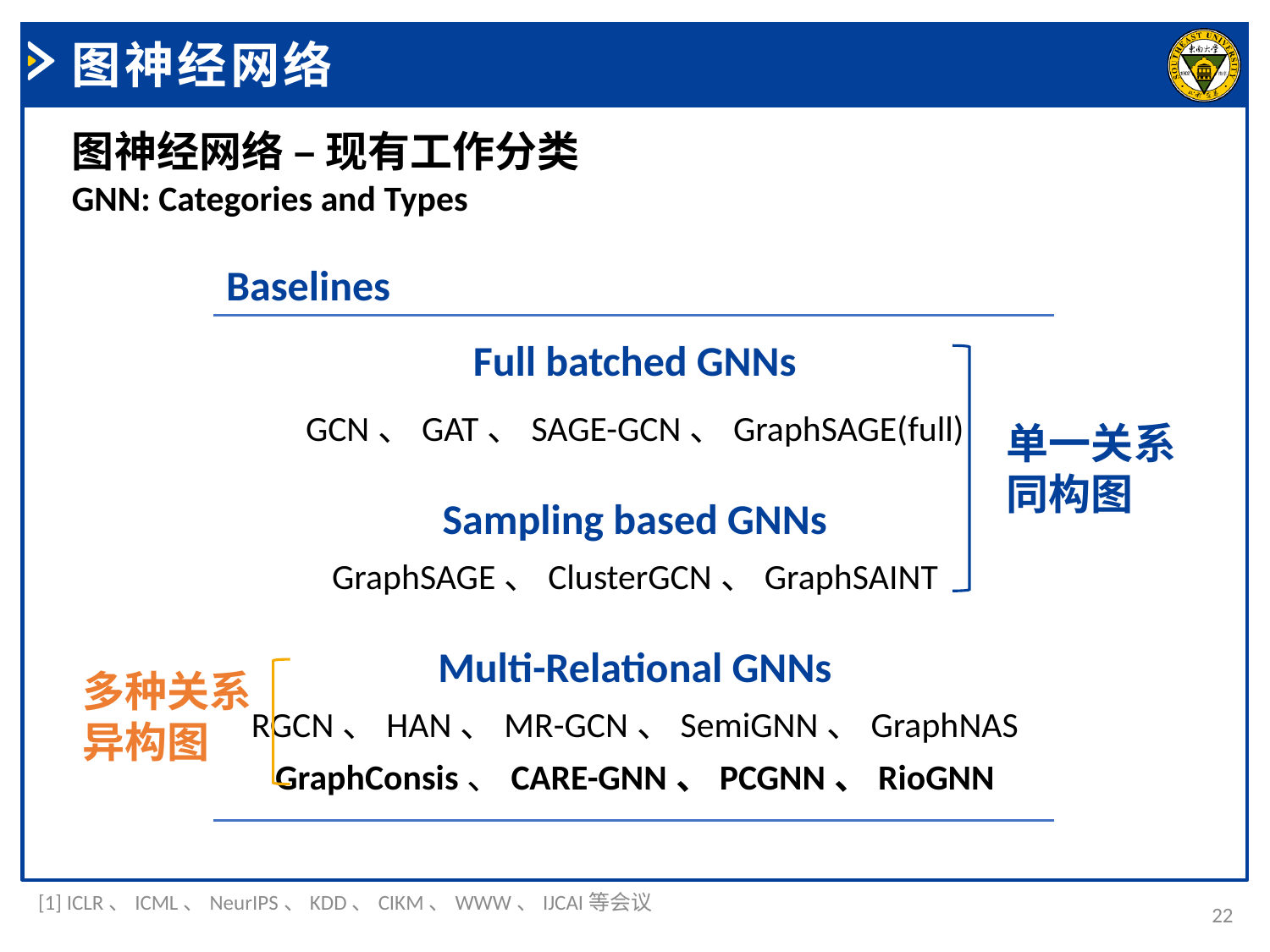

图神经网络
图神经网络 – 现有工作分类
GNN: Categories and Types
Baselines
Full batched GNNs
GCN、GAT、SAGE-GCN、GraphSAGE(full)
Sampling based GNNs
GraphSAGE、ClusterGCN、GraphSAINT
Multi-Relational GNNs
RGCN、HAN、MR-GCN、SemiGNN、GraphNAS
GraphConsis、CARE-GNN、PCGNN、RioGNN

单一关系
同构图
多种关系
异构图

[1] ICLR、ICML、NeurIPS、KDD、CIKM、WWW、IJCAI等会议
22